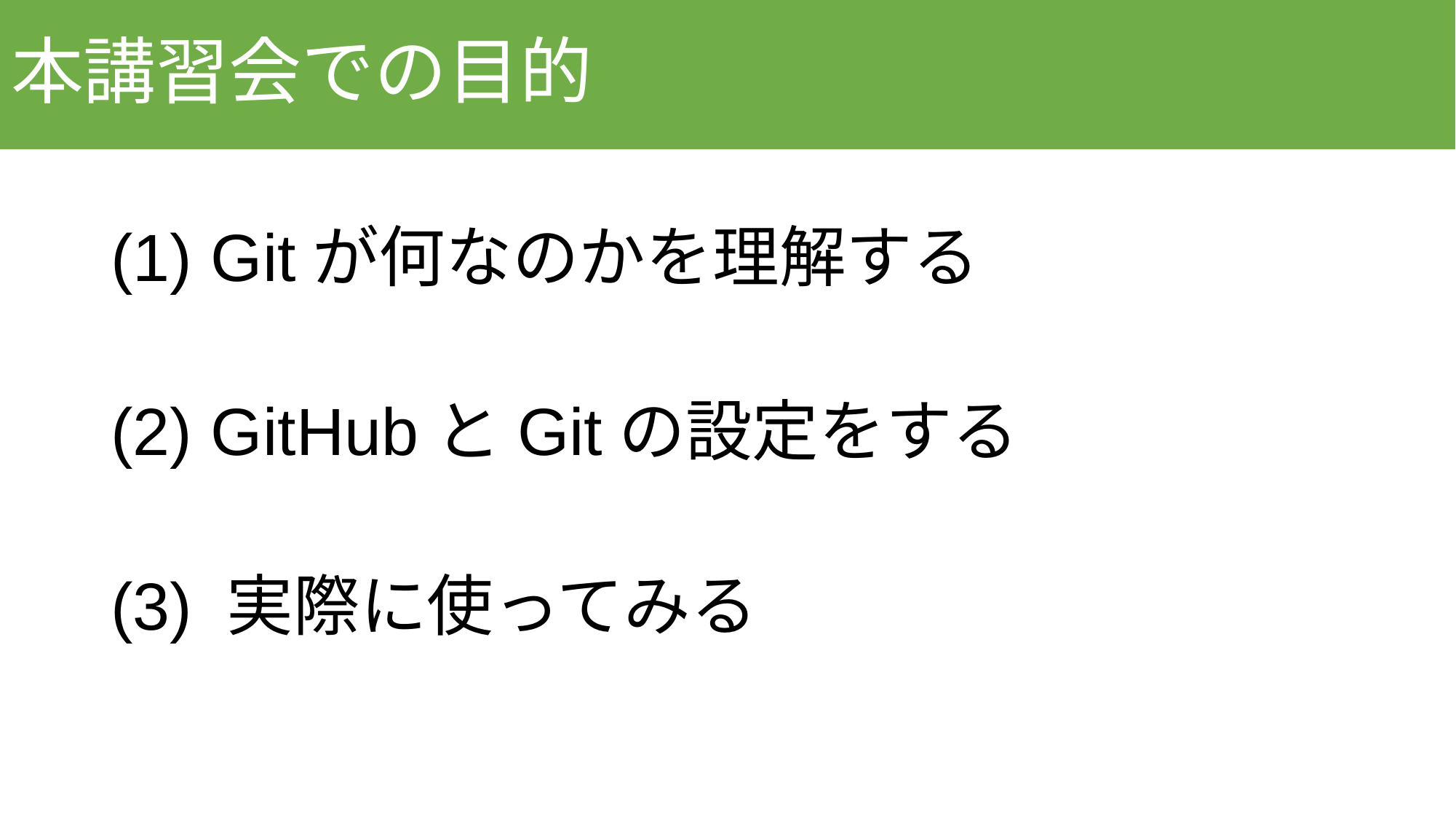

# 本講習会での目的
(1) Gitが何なのかを理解する

(2) GitHubとGitの設定をする

(3) 実際に使ってみる